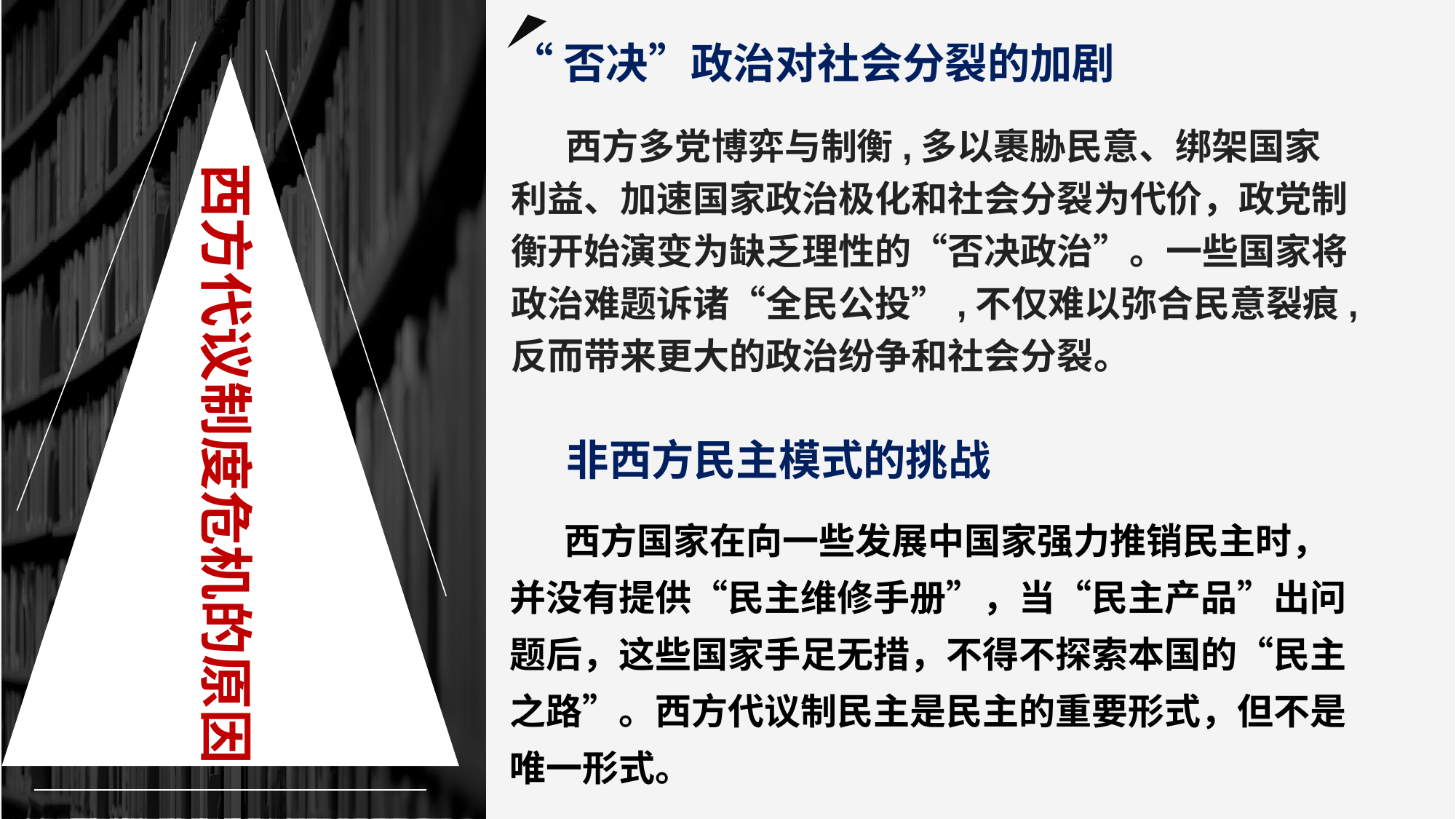

“否决”政治对社会分裂的加剧

西方多党博弈与制衡,多以裹胁民意、绑架国家利益、加速国家政治极化和社会分裂为代价，政党制衡开始演变为缺乏理性的“否决政治”。一些国家将政治难题诉诸“全民公投”,不仅难以弥合民意裂痕,反而带来更大的政治纷争和社会分裂。
西方代议制度危机的原因

非西方民主模式的挑战
西方国家在向一些发展中国家强力推销民主时，并没有提供“民主维修手册”，当“民主产品”出问题后，这些国家手足无措，不得不探索本国的“民主之路”。西方代议制民主是民主的重要形式，但不是唯一形式。